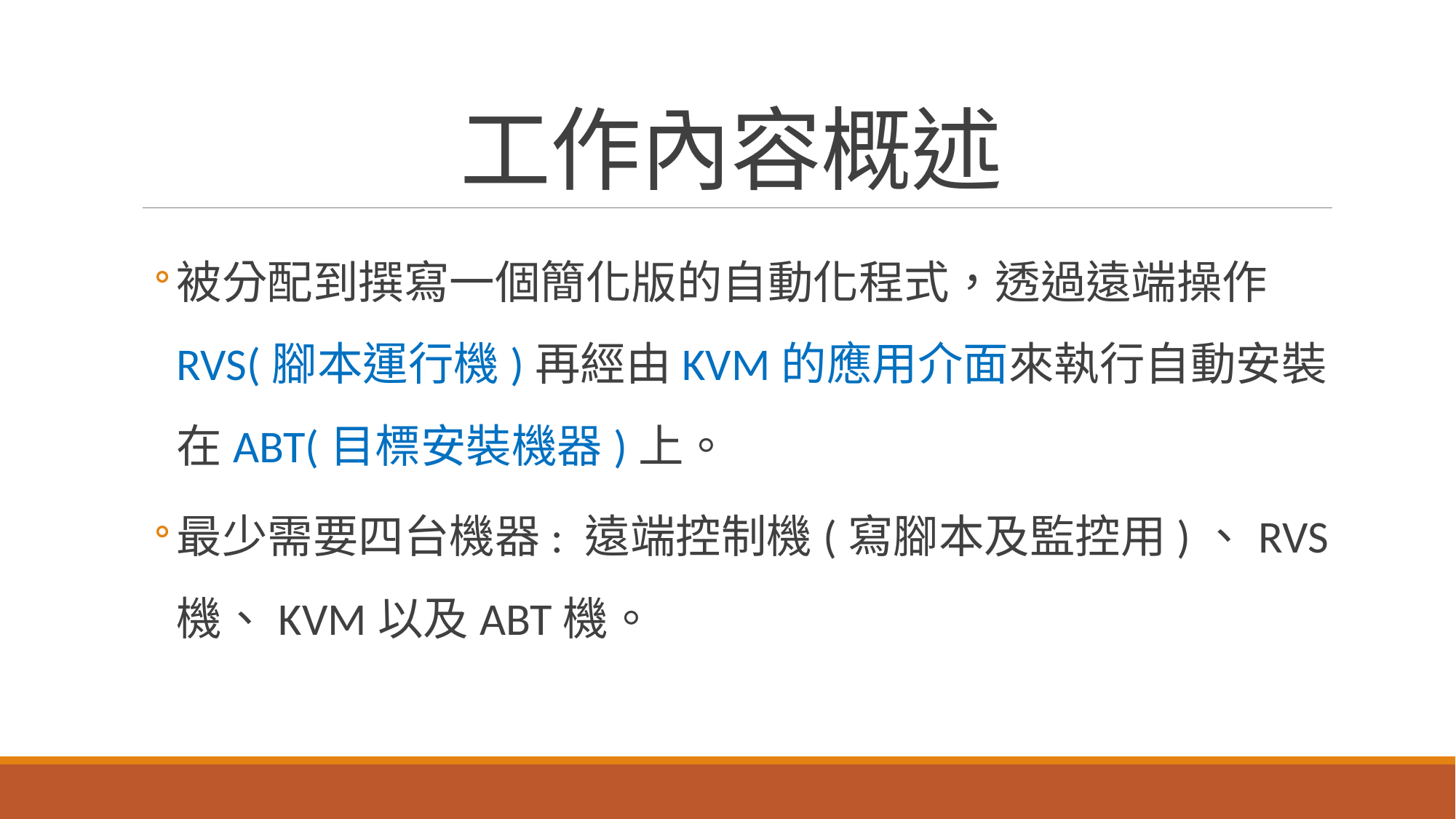

# 工作內容概述
被分配到撰寫一個簡化版的自動化程式，透過遠端操作RVS(腳本運行機)再經由KVM的應用介面來執行自動安裝在ABT(目標安裝機器)上。
最少需要四台機器: 遠端控制機(寫腳本及監控用)、RVS機、KVM以及ABT機。